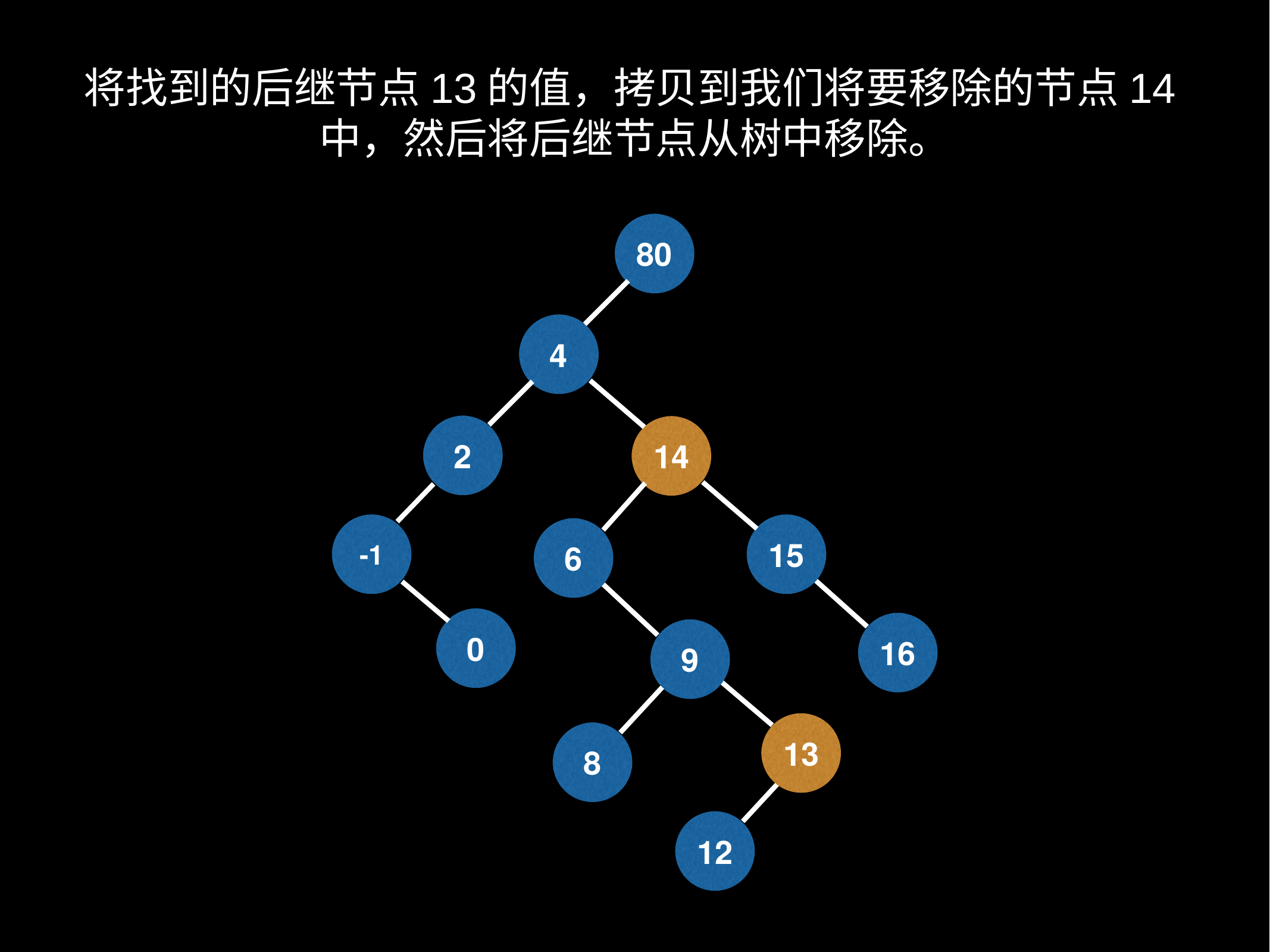

将找到的后继节点13的值，拷贝到我们将要移除的节点14中，然后将后继节点从树中移除。
80

4

2
14

-1
15
6

0
16
9

13
8

12